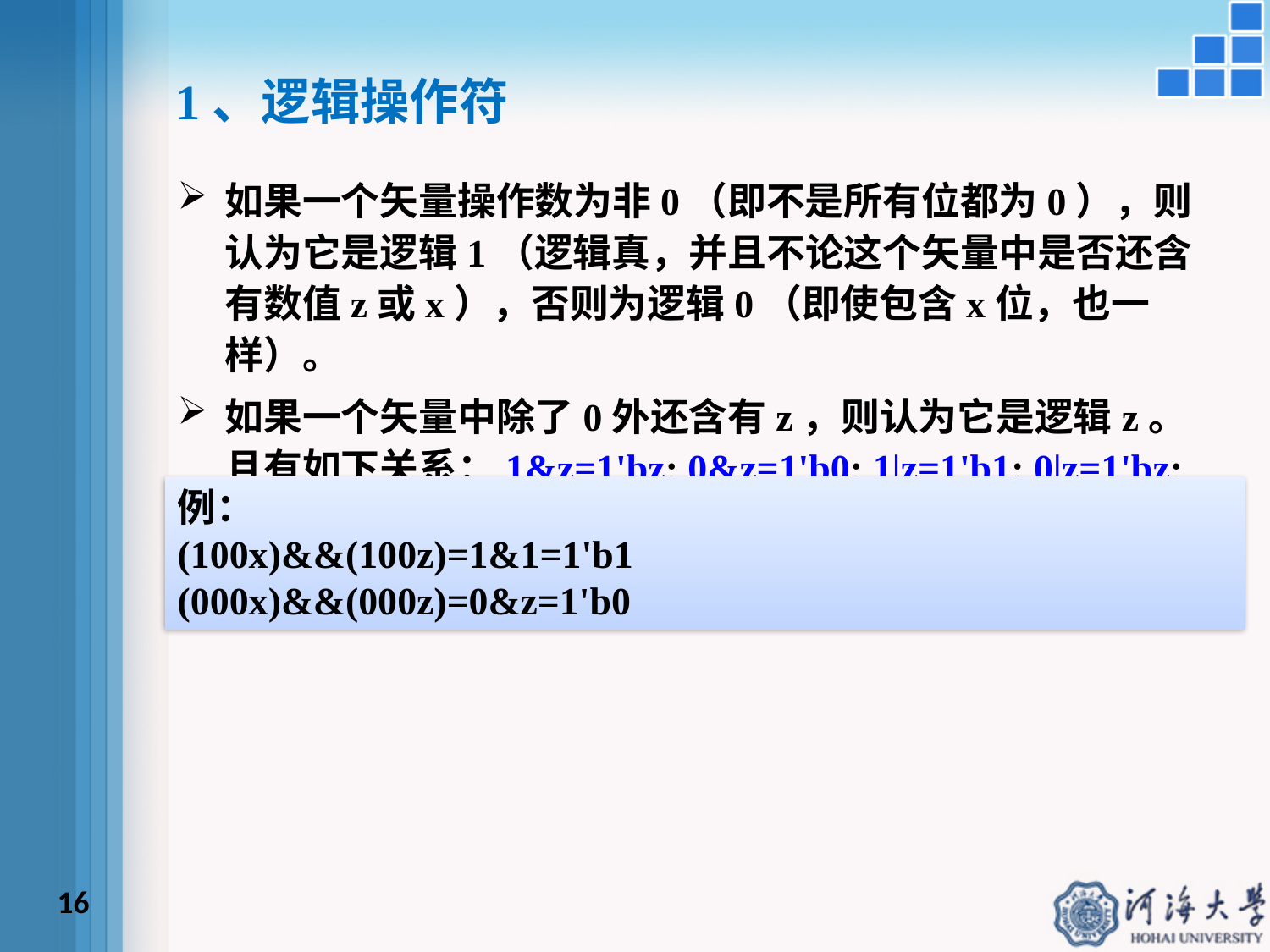

1、逻辑操作符
如果一个矢量操作数为非0（即不是所有位都为0），则认为它是逻辑1（逻辑真，并且不论这个矢量中是否还含有数值z或x），否则为逻辑0（即使包含x位，也一样）。
如果一个矢量中除了0外还含有z，则认为它是逻辑z。且有如下关系：1&z=1'bz; 0&z=1'b0; 1|z=1'b1; 0|z=1'bz;
例：
(100x)&&(100z)=1&1=1'b1
(000x)&&(000z)=0&z=1'b0
16